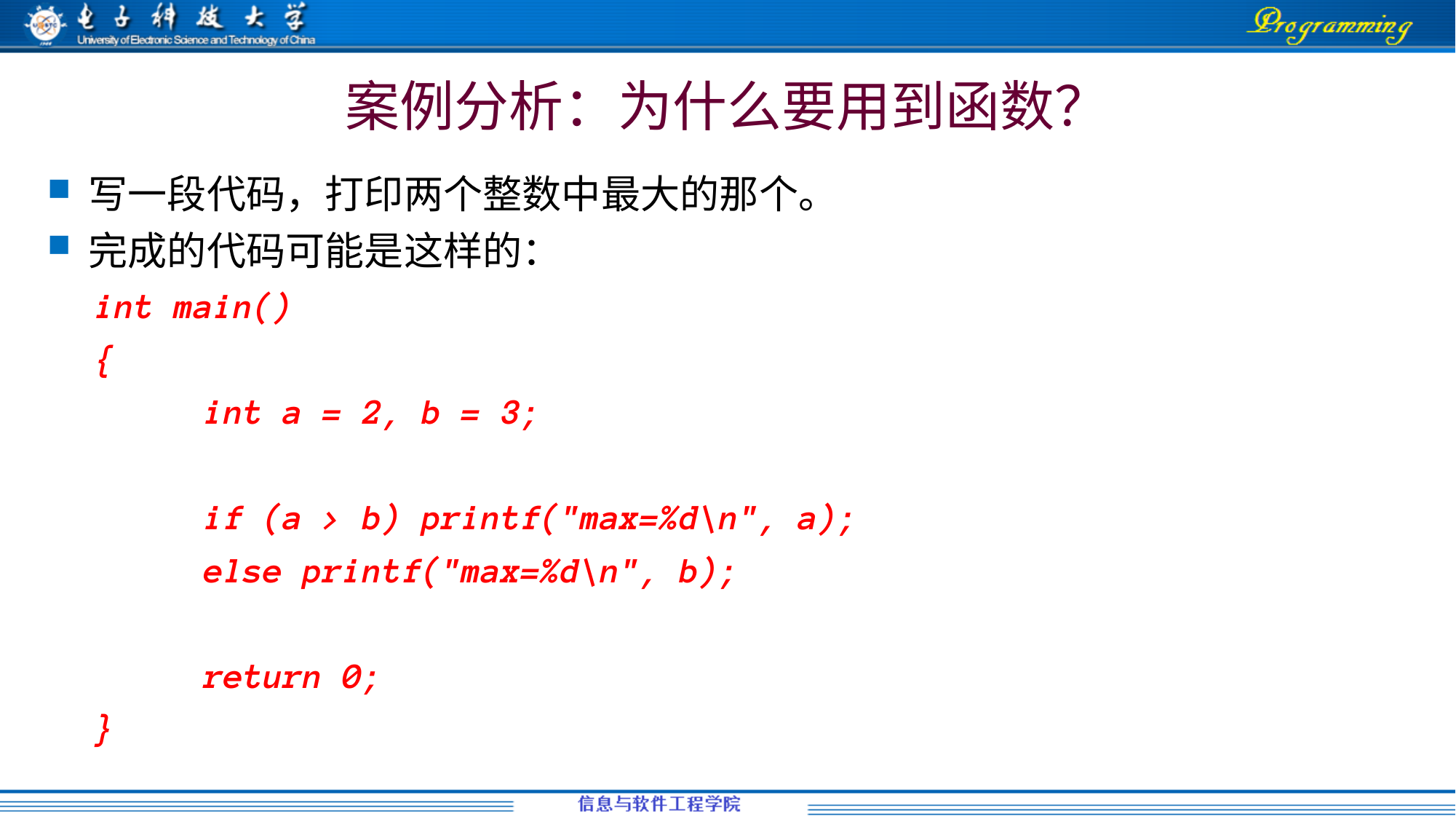

# 案例分析：为什么要用到函数？
写一段代码，打印两个整数中最大的那个。
完成的代码可能是这样的：
int main()
{
	int a = 2, b = 3;

	if (a > b) printf("max=%d\n", a);
	else printf("max=%d\n", b);

	return 0;
}